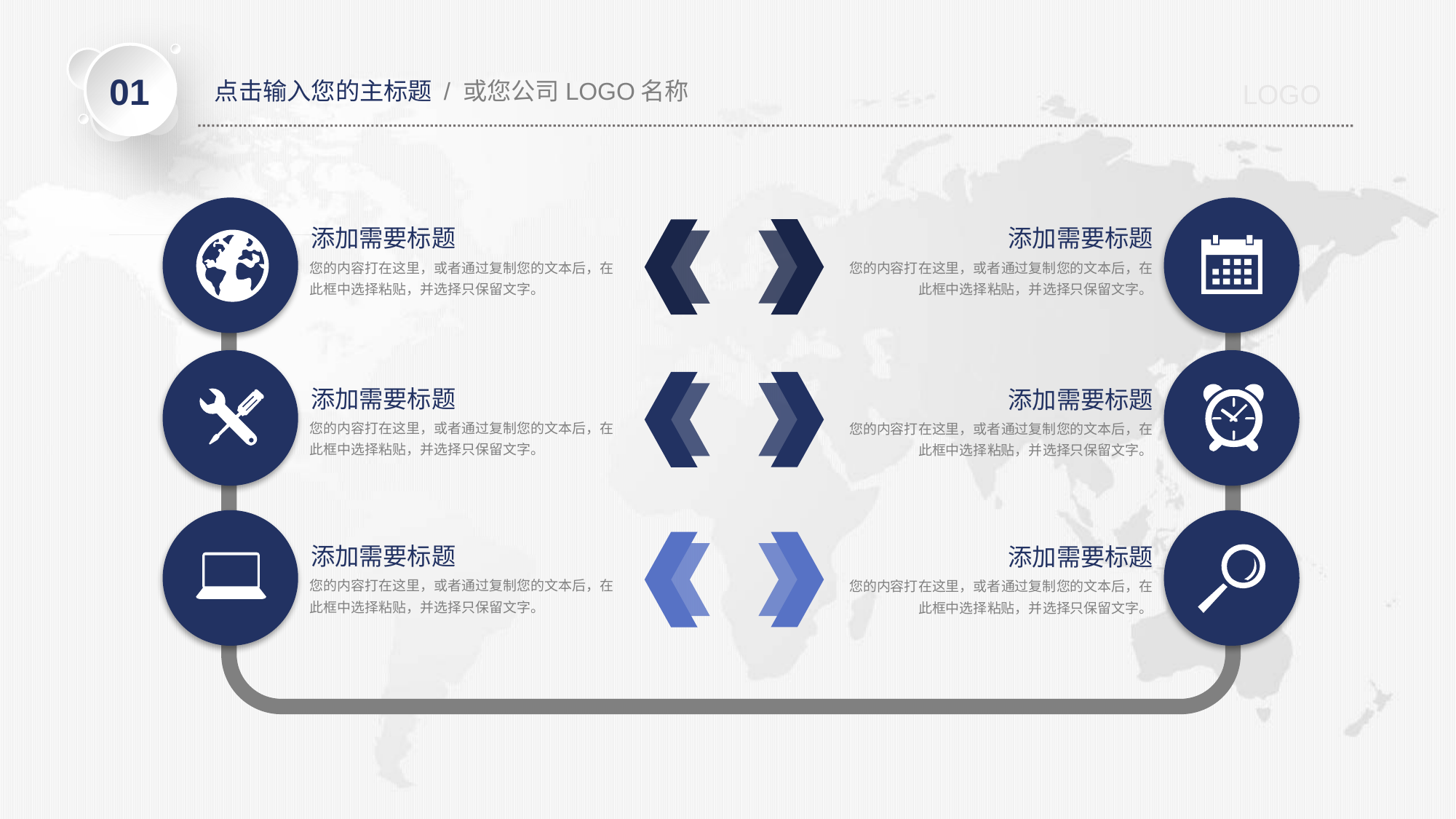

01

点击输入您的主标题 / 或您公司LOGO名称
LOGO

添加需要标题
您的内容打在这里，或者通过复制您的文本后，在此框中选择粘贴，并选择只保留文字。
添加需要标题
您的内容打在这里，或者通过复制您的文本后，在此框中选择粘贴，并选择只保留文字。

添加需要标题
您的内容打在这里，或者通过复制您的文本后，在此框中选择粘贴，并选择只保留文字。
添加需要标题
您的内容打在这里，或者通过复制您的文本后，在此框中选择粘贴，并选择只保留文字。

添加需要标题
您的内容打在这里，或者通过复制您的文本后，在此框中选择粘贴，并选择只保留文字。
添加需要标题
您的内容打在这里，或者通过复制您的文本后，在此框中选择粘贴，并选择只保留文字。